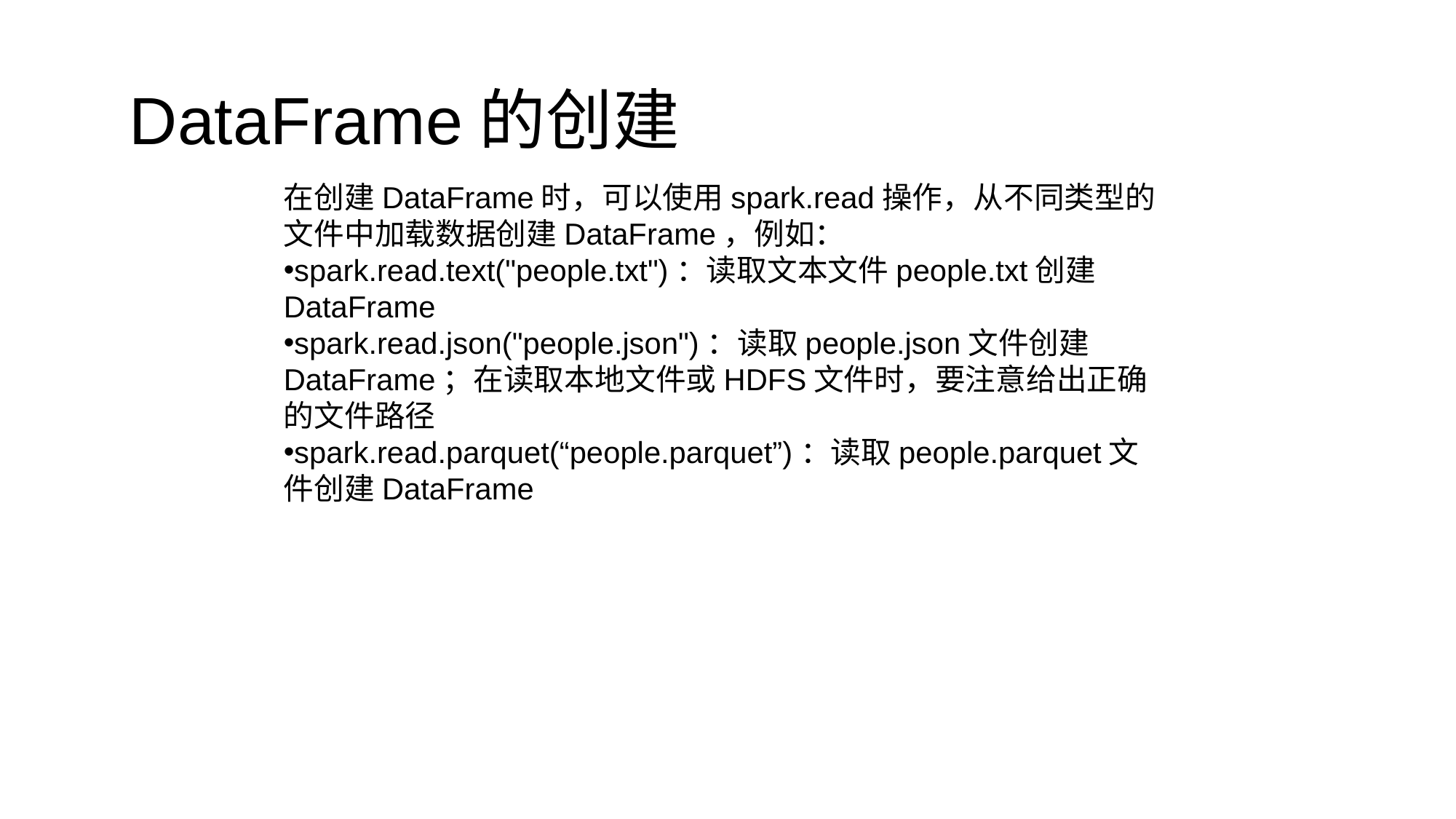

# DataFrame的创建
在创建DataFrame时，可以使用spark.read操作，从不同类型的文件中加载数据创建DataFrame，例如：
spark.read.text("people.txt")：读取文本文件people.txt创建DataFrame
spark.read.json("people.json")：读取people.json文件创建DataFrame；在读取本地文件或HDFS文件时，要注意给出正确的文件路径
spark.read.parquet(“people.parquet”)：读取people.parquet文件创建DataFrame